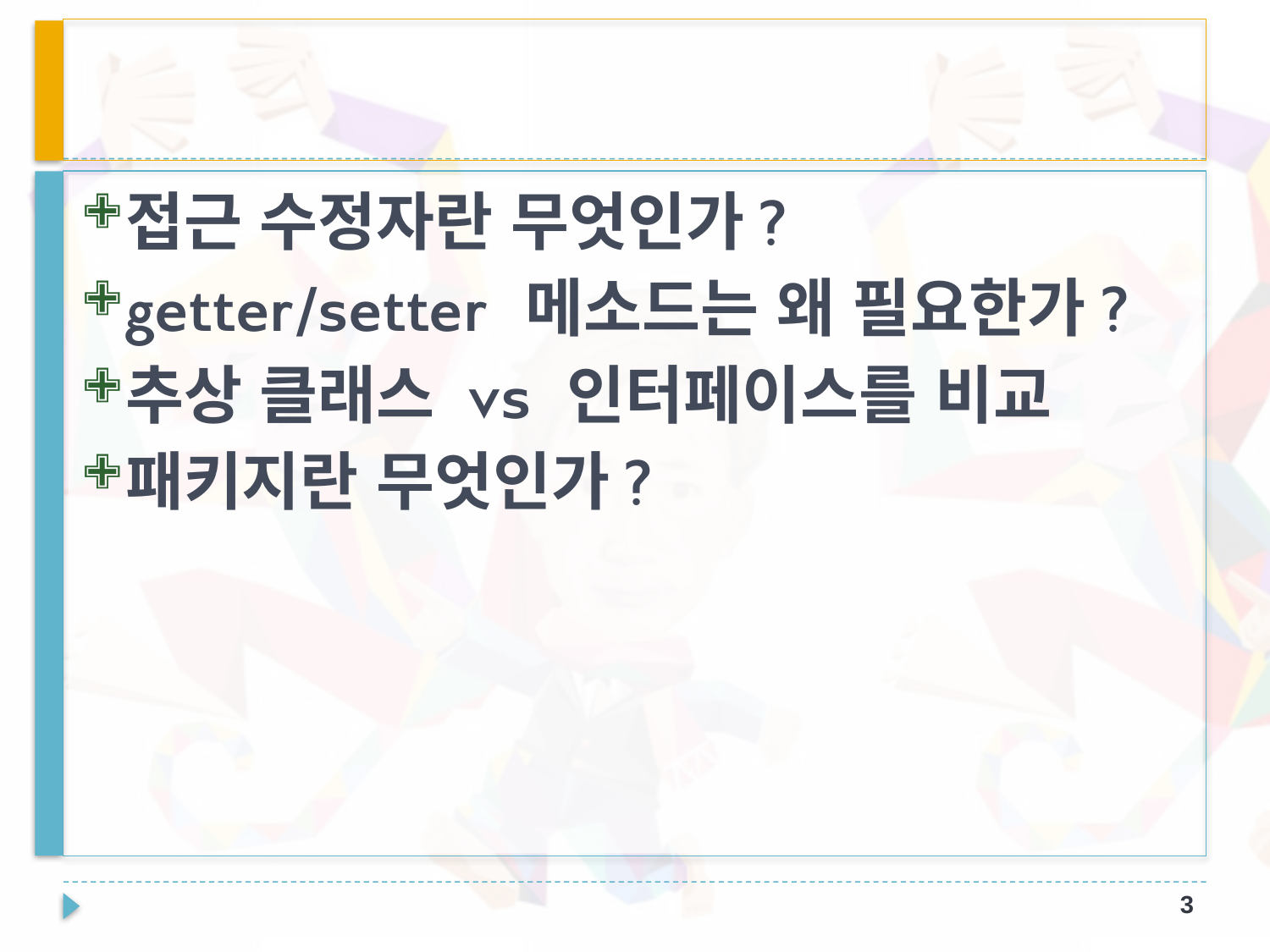

#
접근 수정자란 무엇인가?
getter/setter 메소드는 왜 필요한가?
추상 클래스 vs 인터페이스를 비교
패키지란 무엇인가?

3